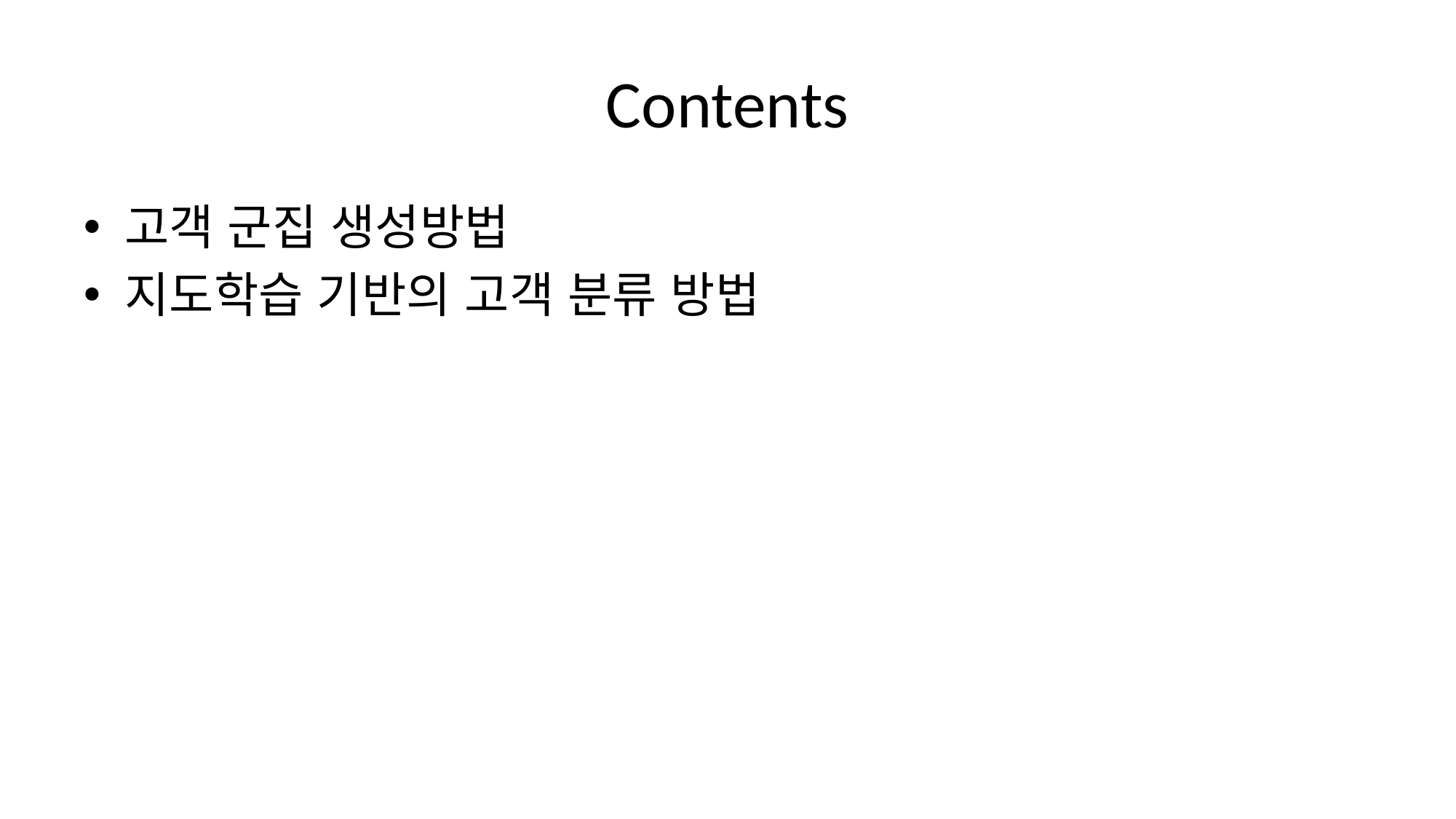

# Contents
고객 군집 생성방법
지도학습 기반의 고객 분류 방법